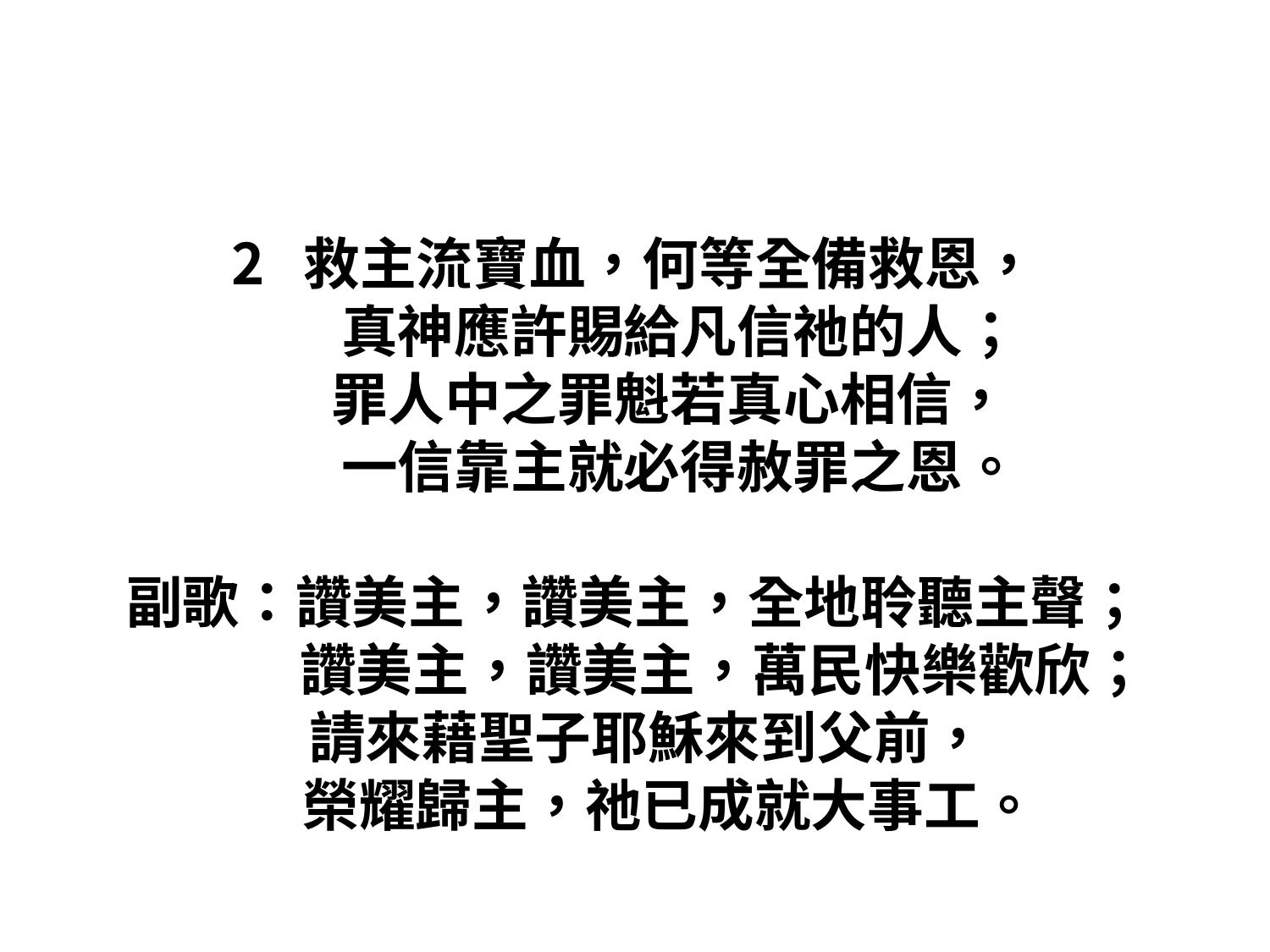

#
救主流寶血，何等全備救恩，
      真神應許賜給凡信祂的人；
罪人中之罪魁若真心相信，
      一信靠主就必得赦罪之恩。

副歌：讚美主，讚美主，全地聆聽主聲；
　    讚美主，讚美主，萬民快樂歡欣；
 請來藉聖子耶穌來到父前，
榮耀歸主，祂已成就大事工。